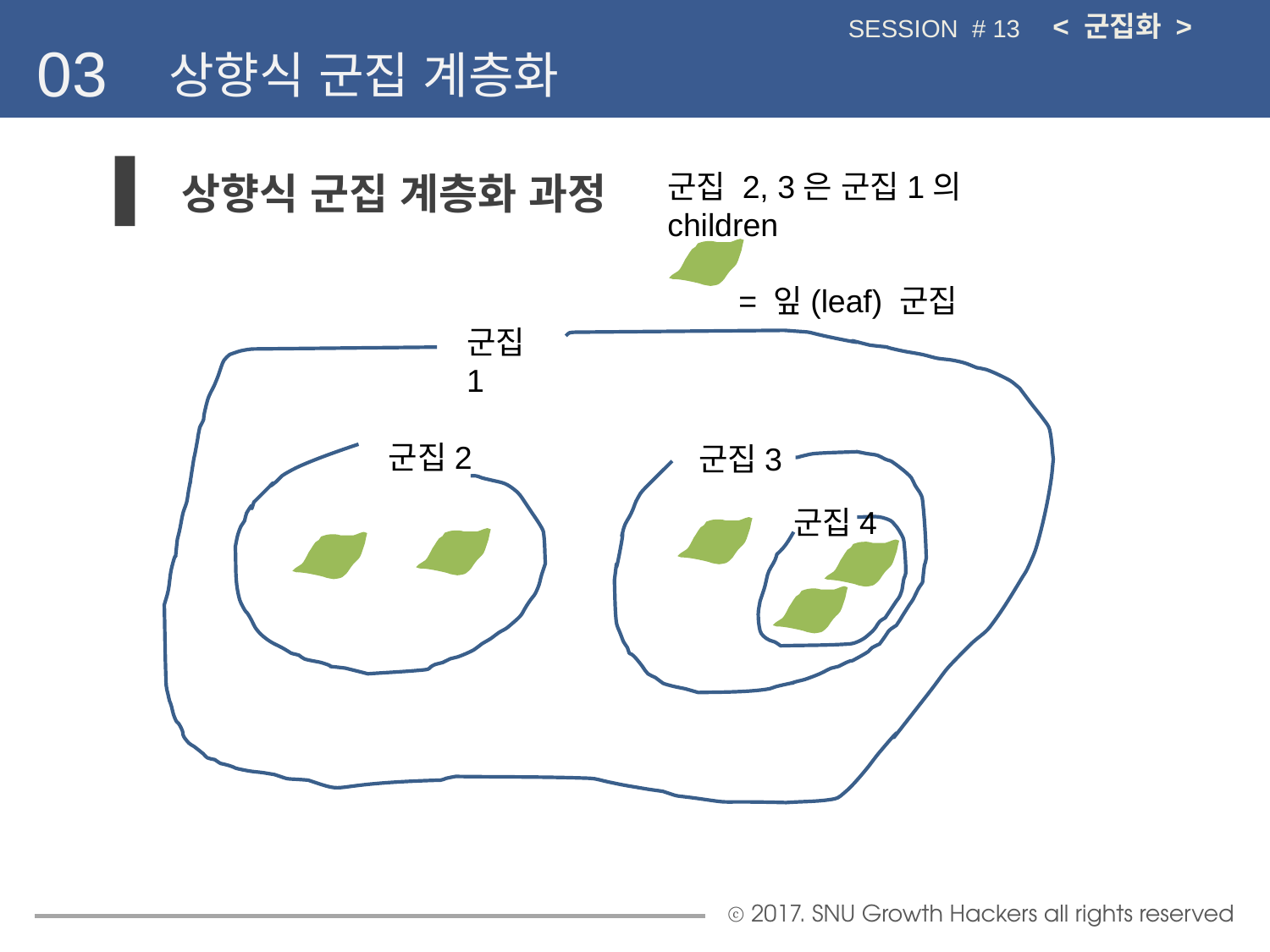

< 군집화 >
SESSION  # 13
03
상향식 군집 계층화

상향식 군집 계층화 과정
군집 2, 3은 군집1의 children

        = 잎(leaf) 군집

군집1

군집2
군집3

군집4

ⓒ 2017. SNU Growth Hackers all rights reserved